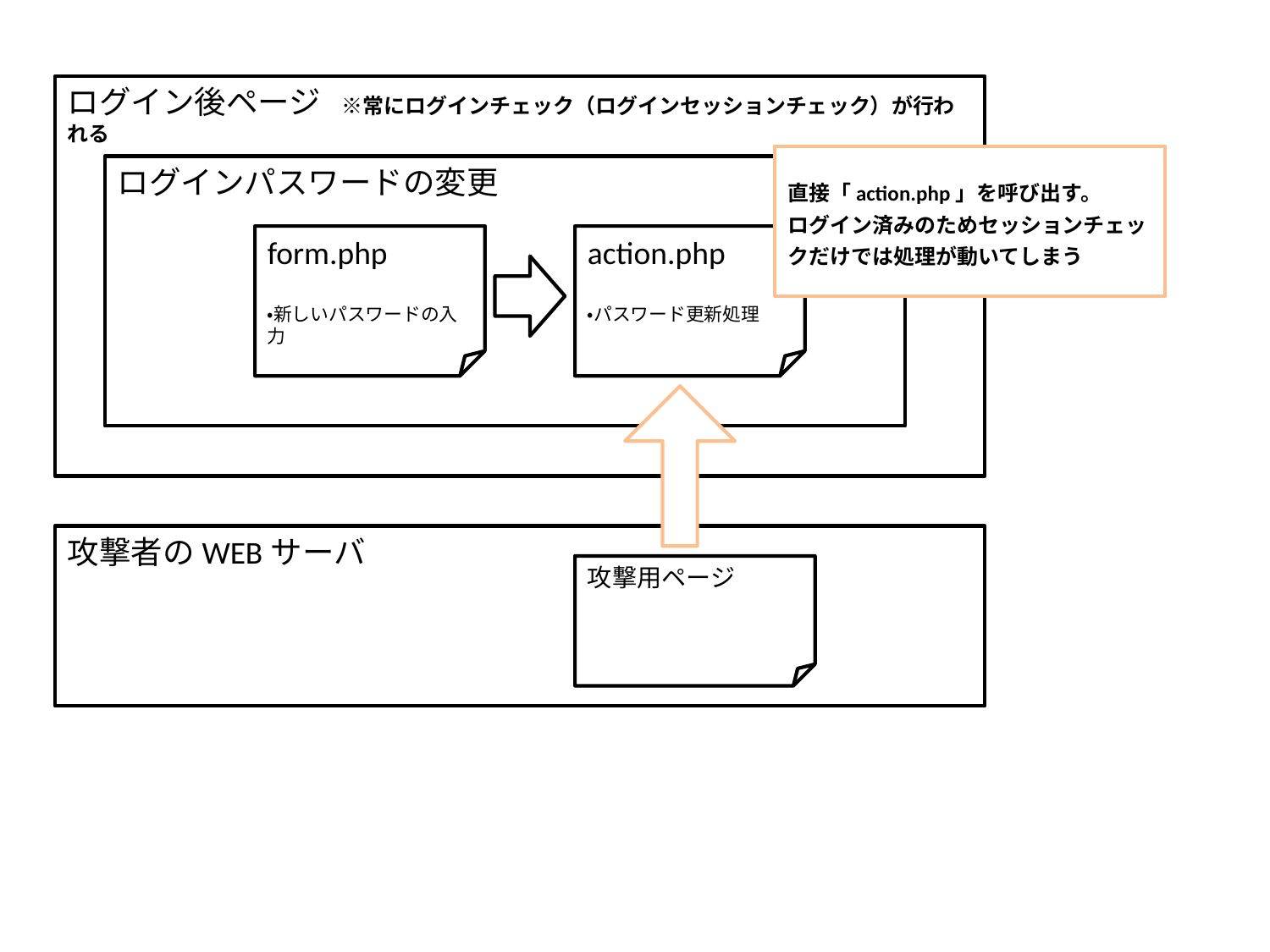

ログイン後ページ　※常にログインチェック（ログインセッションチェック）が行われる
直接「action.php」を呼び出す。
ログイン済みのためセッションチェックだけでは処理が動いてしまう
ログインパスワードの変更
form.php
action.php

・新しいパスワードの入力
・パスワード更新処理

攻撃者のWEBサーバ
攻撃用ページ